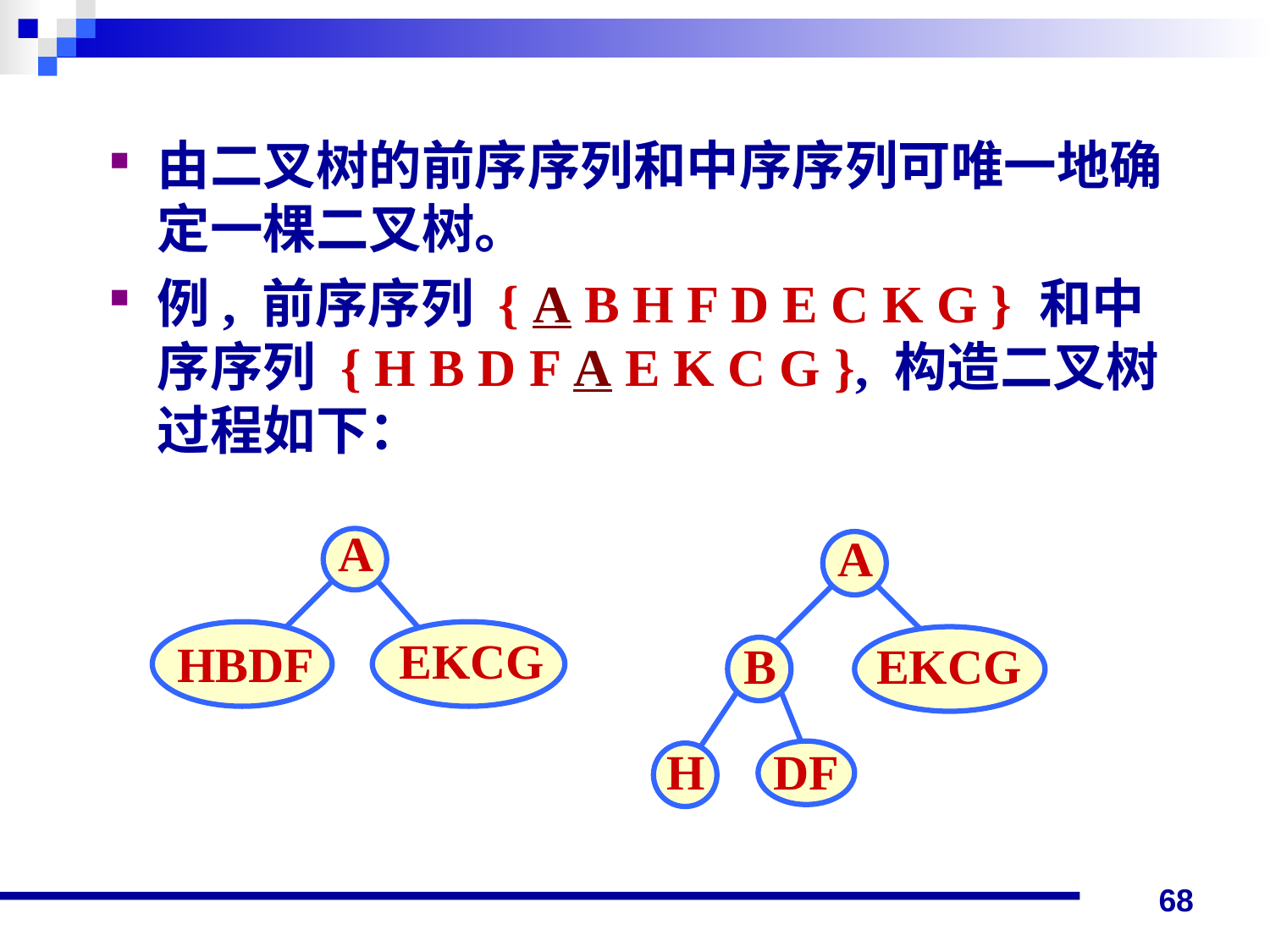

由二叉树的前序序列和中序序列可唯一地确定一棵二叉树。
例, 前序序列 { A B H F D E C K G } 和中序序列 { H B D F A E K C G }, 构造二叉树过程如下：

A

EKCG
HBDF
A

B
EKCG

H
DF

68